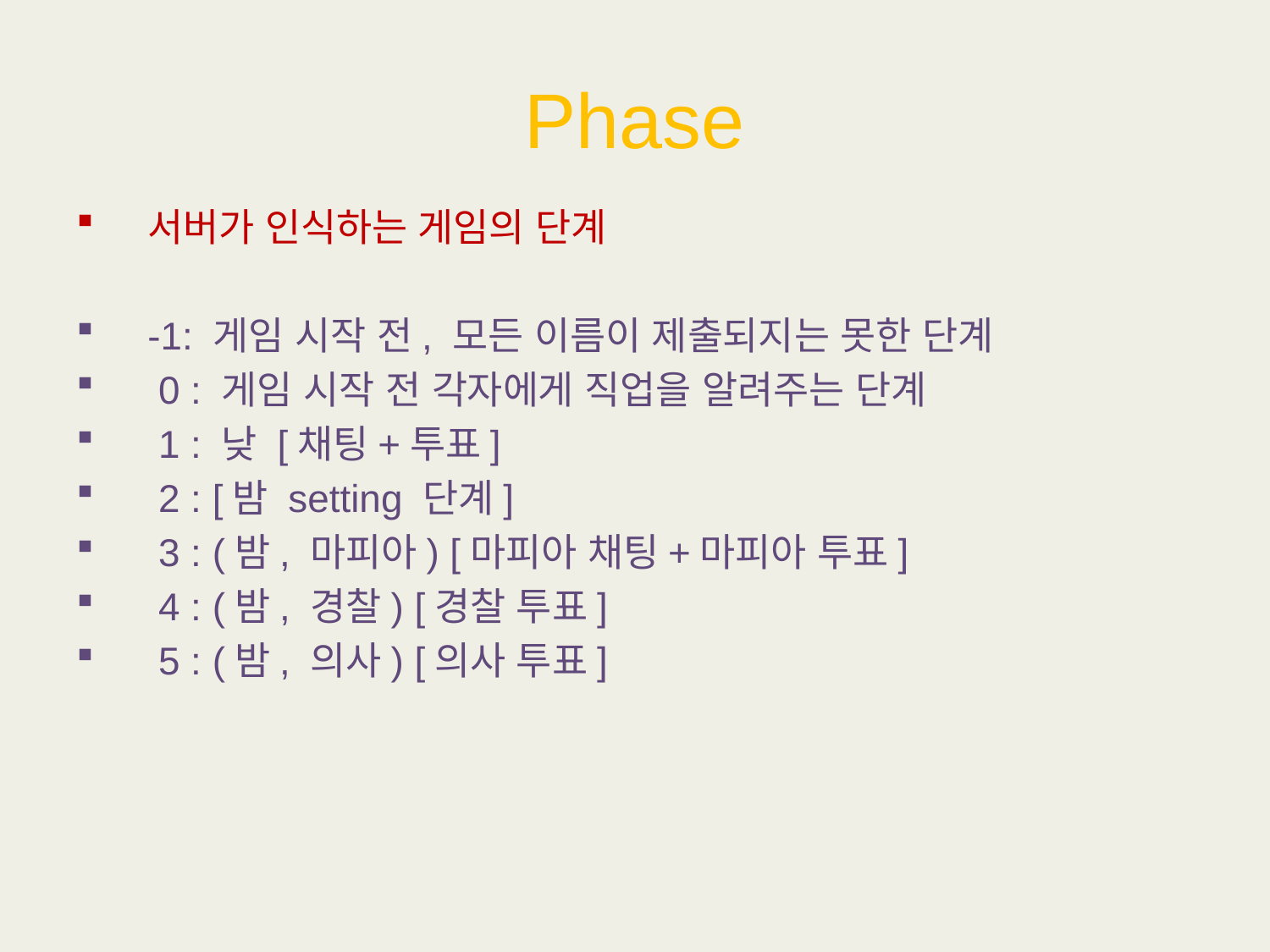

# Phase
서버가 인식하는 게임의 단계

-1: 게임 시작 전, 모든 이름이 제출되지는 못한 단계
 0 : 게임 시작 전 각자에게 직업을 알려주는 단계
 1 : 낮 [채팅+투표]
 2 : [밤 setting 단계]
 3 : (밤, 마피아) [마피아 채팅+마피아 투표]
 4 : (밤, 경찰) [경찰 투표]
 5 : (밤, 의사) [의사 투표]